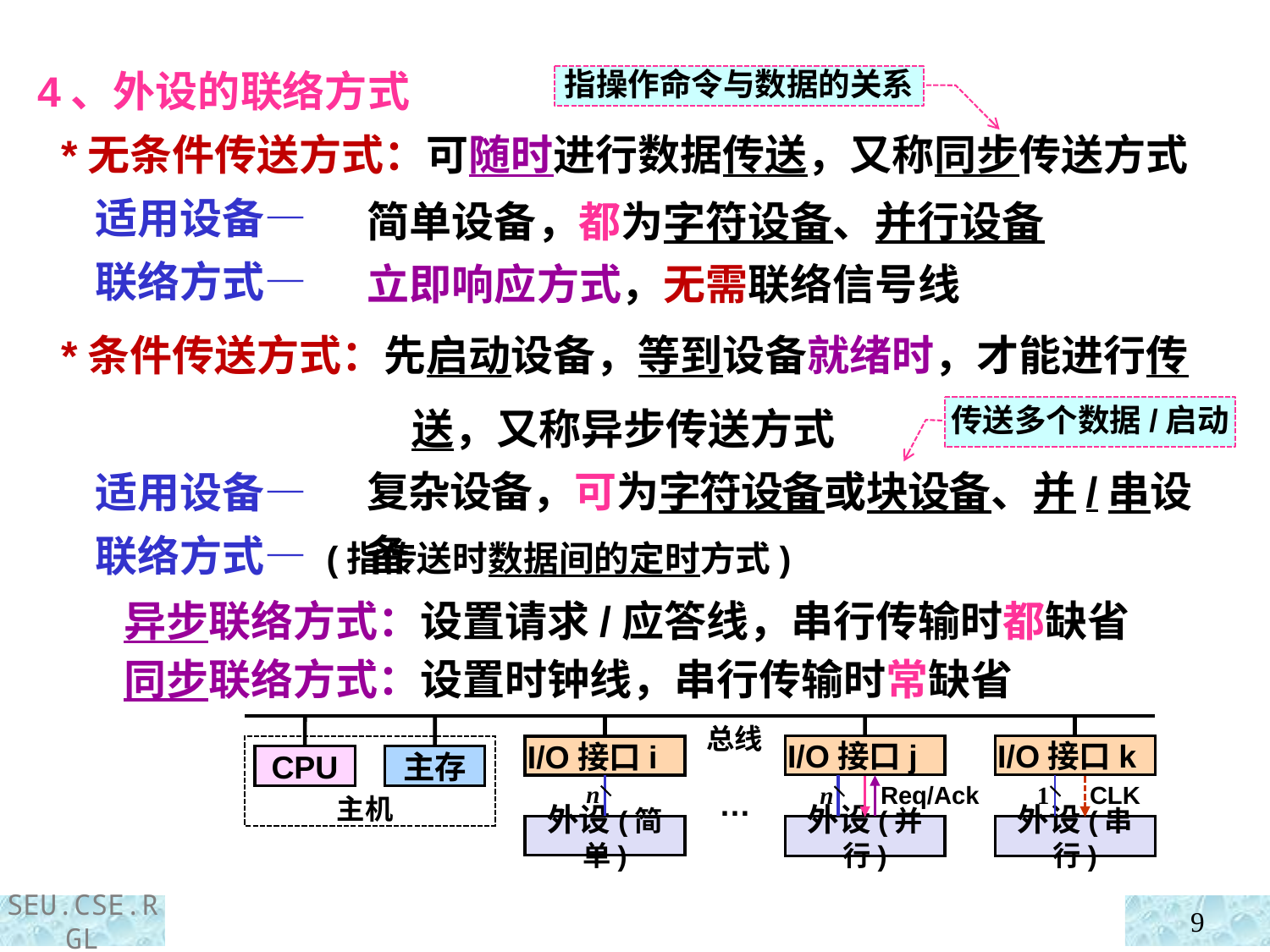

4、外设的联络方式
  *无条件传送方式：可随时进行数据传送，又称同步传送方式
     适用设备—
     联络方式—
  *条件传送方式：先启动设备，等到设备就绪时，才能进行传送，又称异步传送方式
     适用设备—
     联络方式— (指传送时数据间的定时方式)
指操作命令与数据的关系
简单设备，都为字符设备、并行设备
立即响应方式，无需联络信号线
传送多个数据/启动
复杂设备，可为字符设备或块设备、并/串设备
        异步联络方式：设置请求/应答线，串行传输时都缺省
        同步联络方式：设置时钟线，串行传输时常缺省
总线

I/O接口j
I/O接口k
I/O接口i
CPU
主存
n
…
主机
外设(简单)
Req/Ack
CLK
n
1
外设(并行)
外设(串行)
9